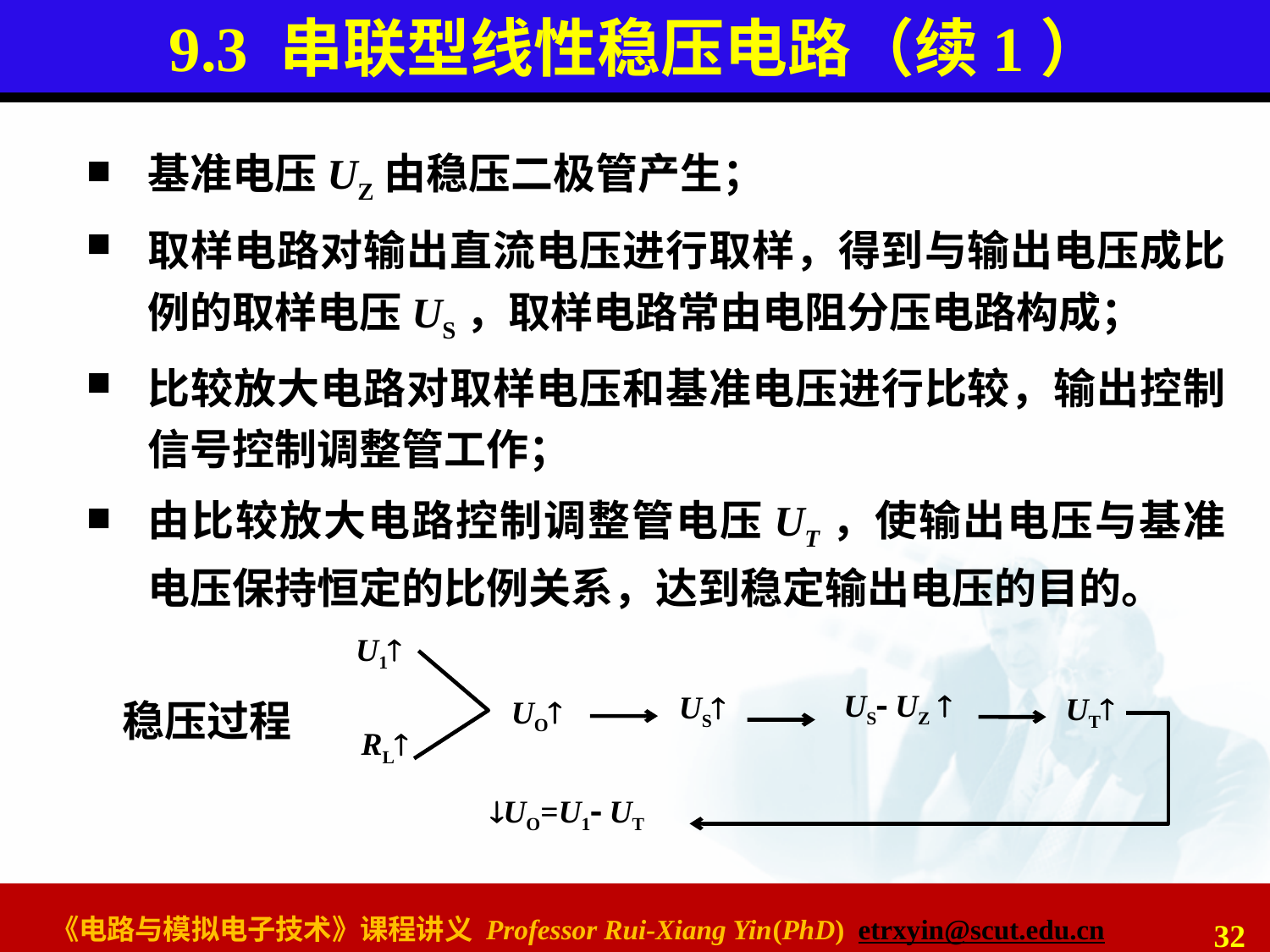

# 9.3 串联型线性稳压电路（续1）
基准电压UZ由稳压二极管产生；
取样电路对输出直流电压进行取样，得到与输出电压成比例的取样电压US，取样电路常由电阻分压电路构成；
比较放大电路对取样电压和基准电压进行比较，输出控制信号控制调整管工作；
由比较放大电路控制调整管电压UT，使输出电压与基准电压保持恒定的比例关系，达到稳定输出电压的目的。
U1↑

US− UZ ↑
US↑
UT↑
UO↑

RL↑

↓UO=U1− UT
稳压过程
32